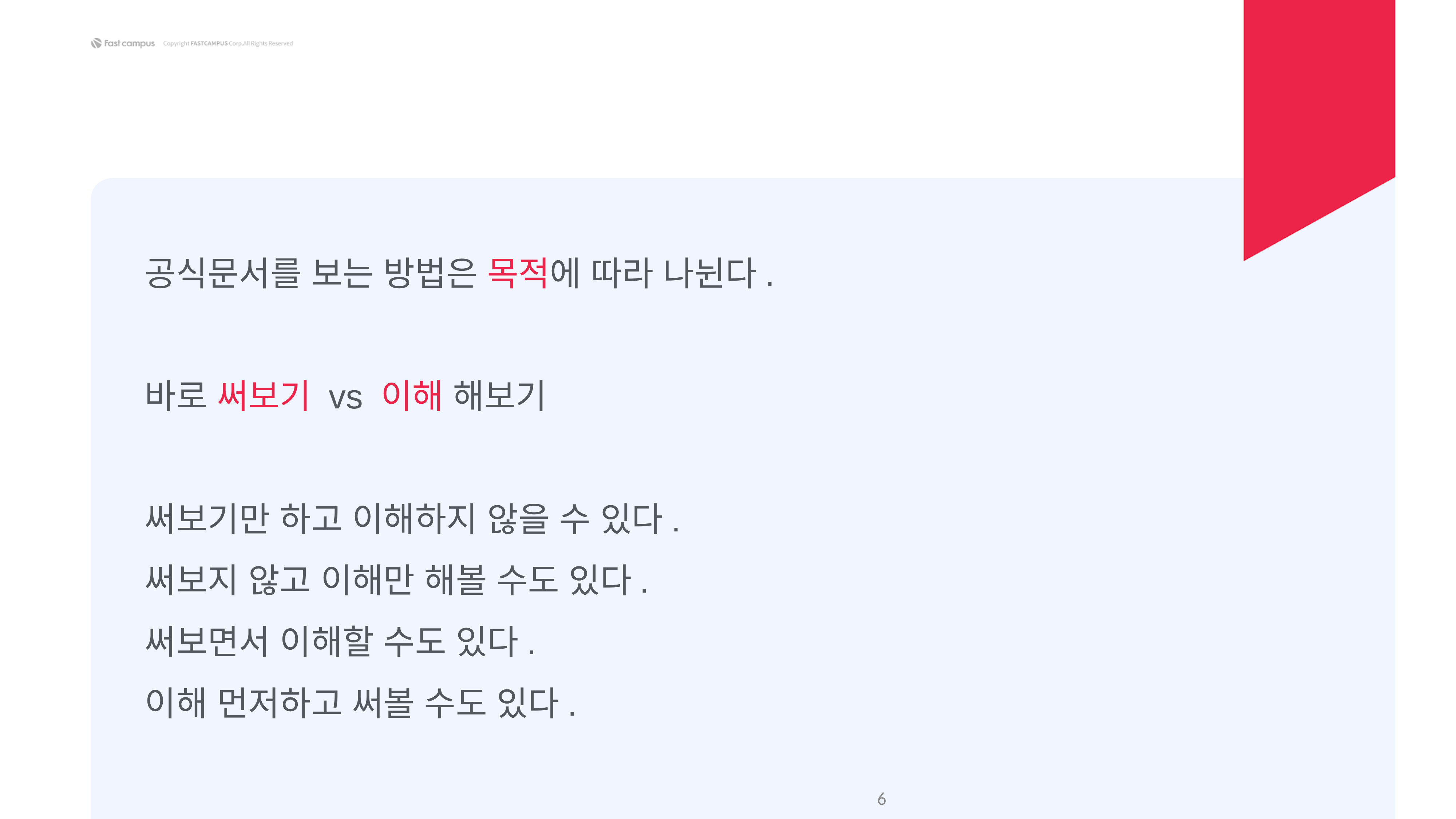

공식문서를 보는 방법은 목적에 따라 나뉜다.

바로 써보기 vs 이해 해보기

써보기만 하고 이해하지 않을 수 있다.
써보지 않고 이해만 해볼 수도 있다.
써보면서 이해할 수도 있다.
이해 먼저하고 써볼 수도 있다.
6